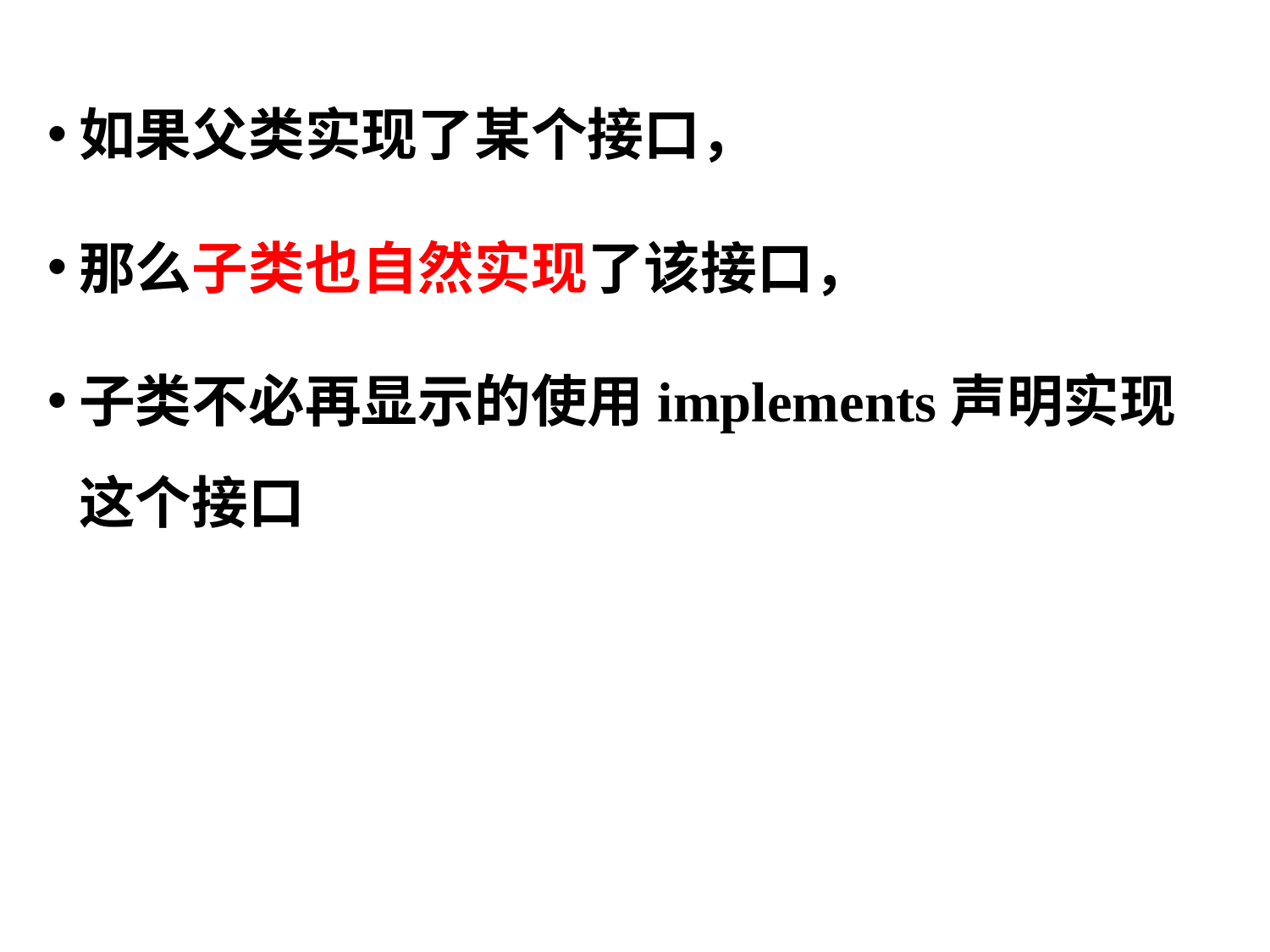

如果父类实现了某个接口，
那么子类也自然实现了该接口，
子类不必再显示的使用implements声明实现这个接口